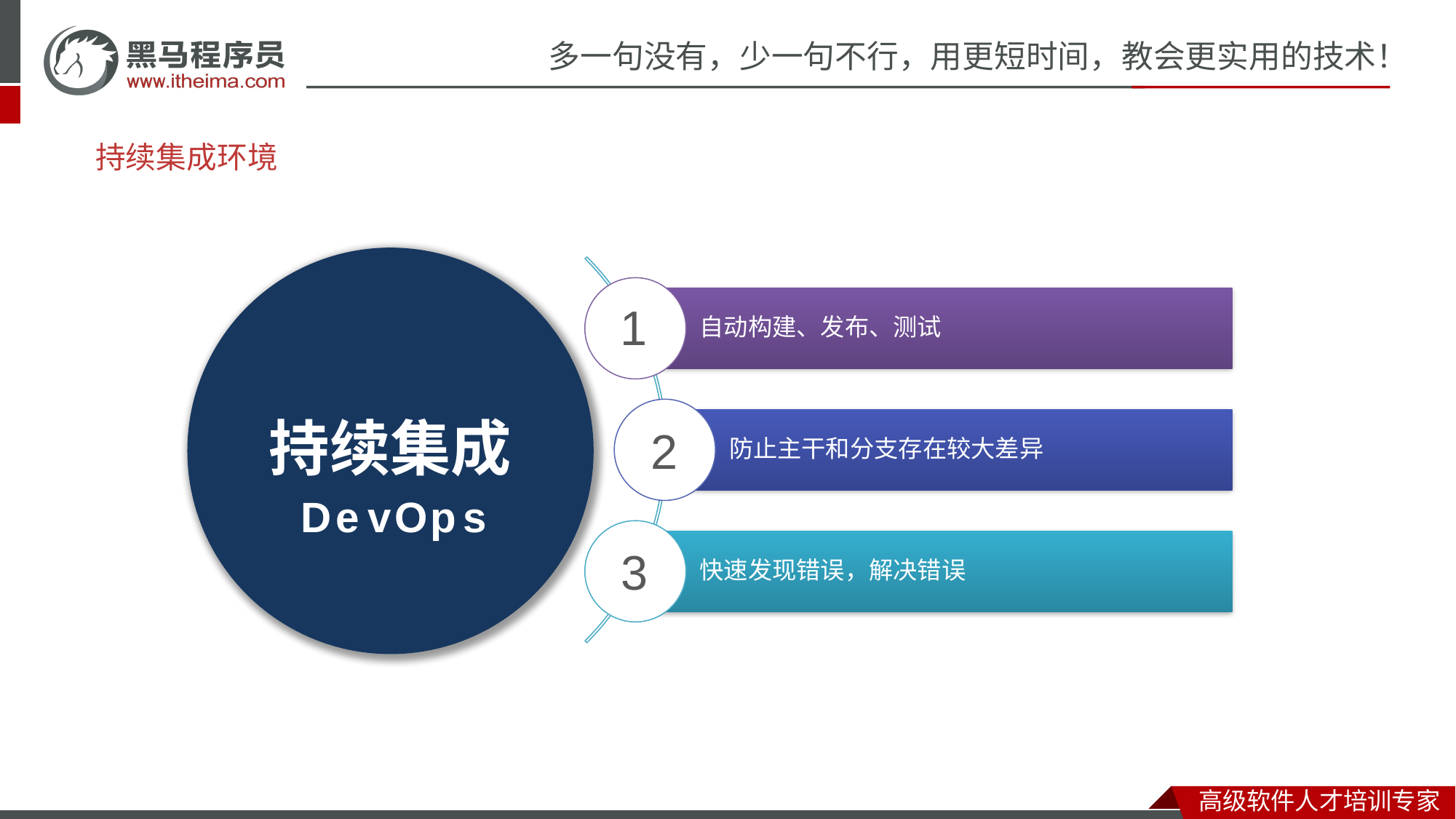

持续集成环境
自动构建、发布、测试
防止主干和分支存在较大差异
快速发现错误，解决错误
1
2
3
持续集成
D
e
v
O
p
s